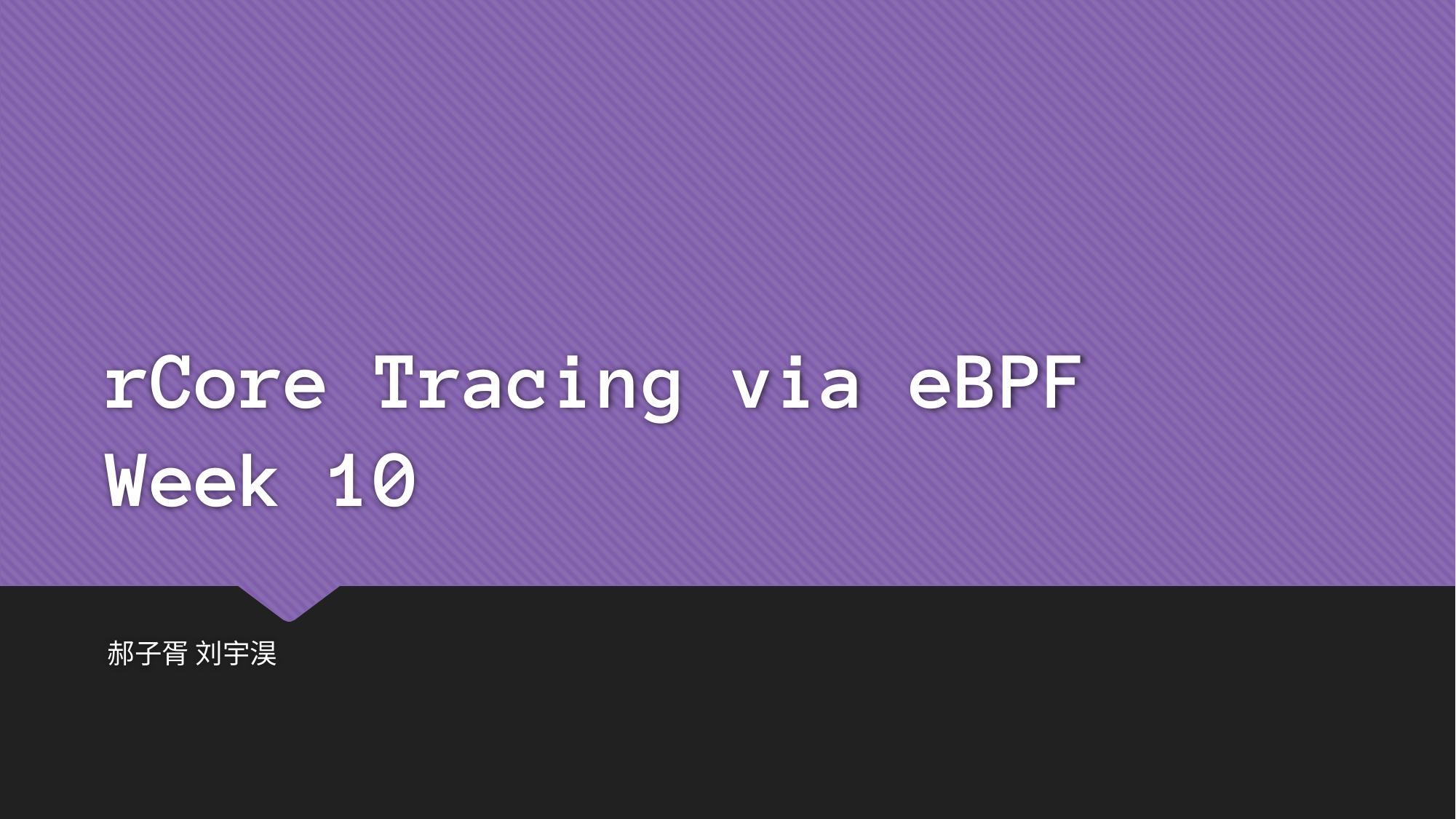

# rCore Tracing via eBPF Week 10
郝子胥 刘宇淏